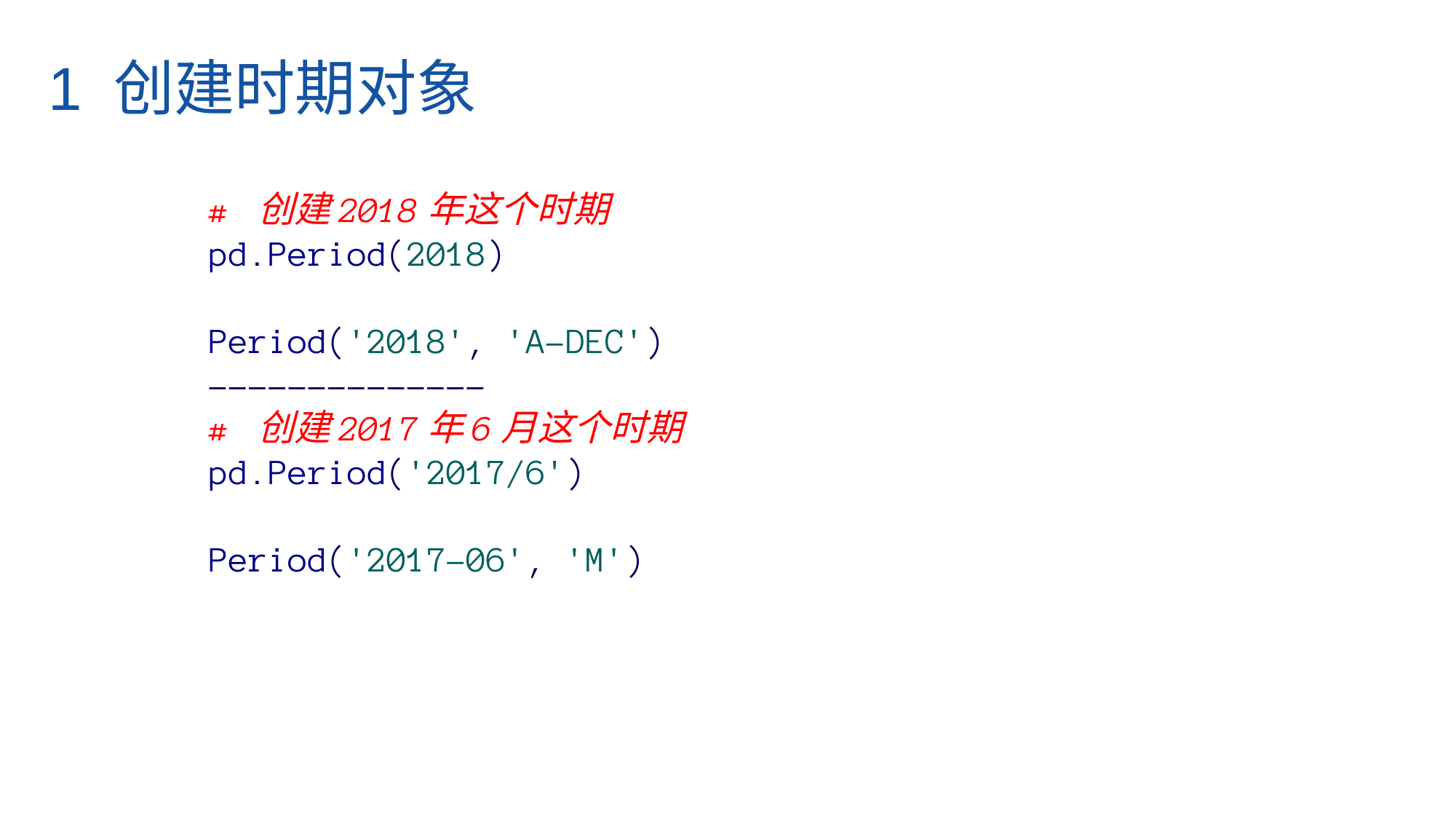

1 创建时期对象
# 创建2018年这个时期
pd.Period(2018)

Period('2018', 'A-DEC')
--------------
# 创建2017年6月这个时期
pd.Period('2017/6')

Period('2017-06', 'M')